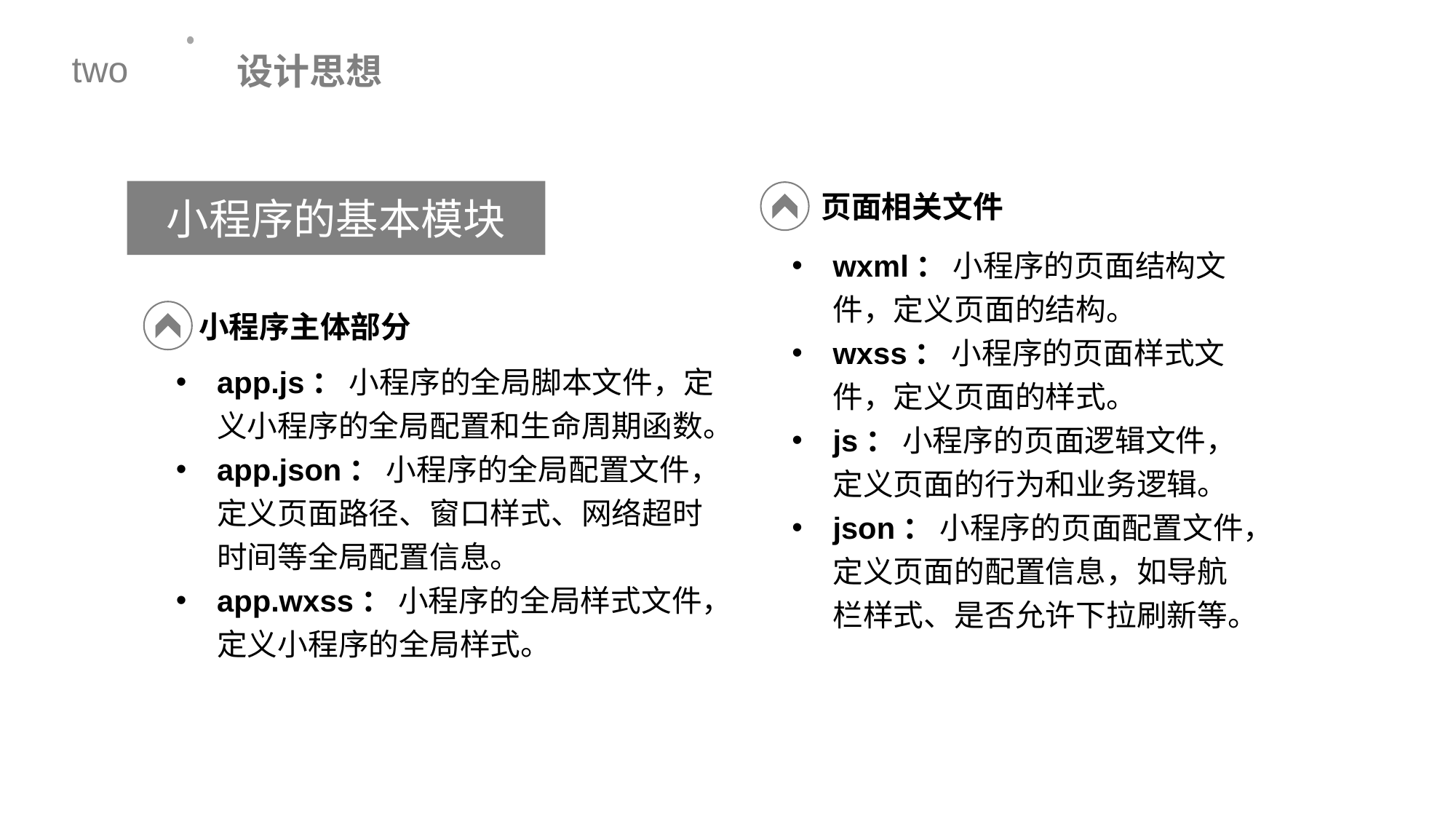

设计思想

two
小程序的基本模块

页面相关文件
wxml： 小程序的页面结构文件，定义页面的结构。
wxss： 小程序的页面样式文件，定义页面的样式。
js： 小程序的页面逻辑文件，定义页面的行为和业务逻辑。
json： 小程序的页面配置文件，定义页面的配置信息，如导航栏样式、是否允许下拉刷新等。

小程序主体部分
app.js： 小程序的全局脚本文件，定义小程序的全局配置和生命周期函数。
app.json： 小程序的全局配置文件，定义页面路径、窗口样式、网络超时时间等全局配置信息。
app.wxss： 小程序的全局样式文件，定义小程序的全局样式。